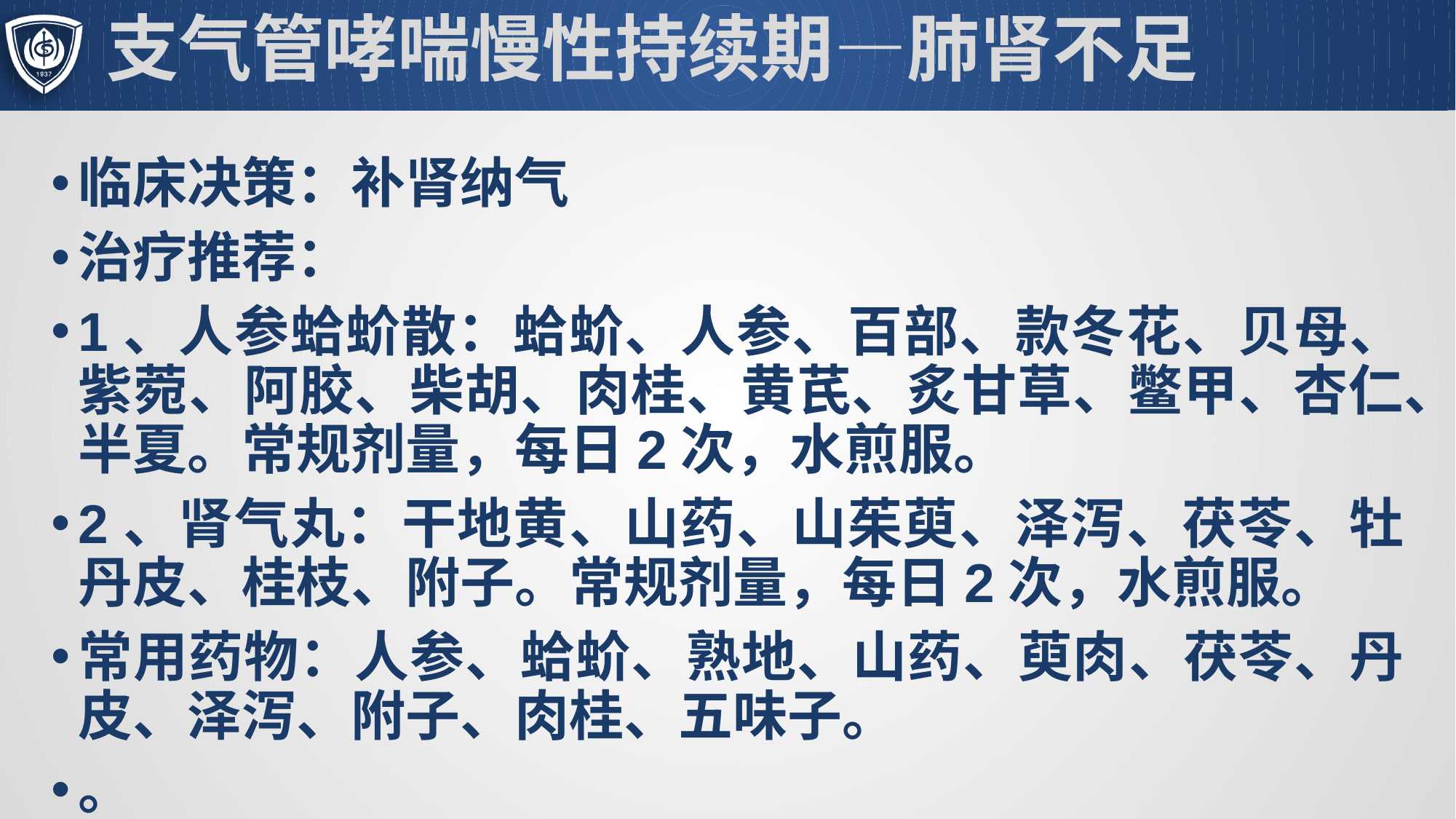

# 支气管哮喘慢性持续期—肺肾不足
临床决策：补肾纳气
治疗推荐：
1、人参蛤蚧散：蛤蚧、人参、百部、款冬花、贝母、紫菀、阿胶、柴胡、肉桂、黄芪、炙甘草、鳖甲、杏仁、半夏。常规剂量，每日2次，水煎服。
2、肾气丸：干地黄、山药、山茱萸、泽泻、茯苓、牡丹皮、桂枝、附子。常规剂量，每日2次，水煎服。
常用药物：人参、蛤蚧、熟地、山药、萸肉、茯苓、丹皮、泽泻、附子、肉桂、五味子。
。